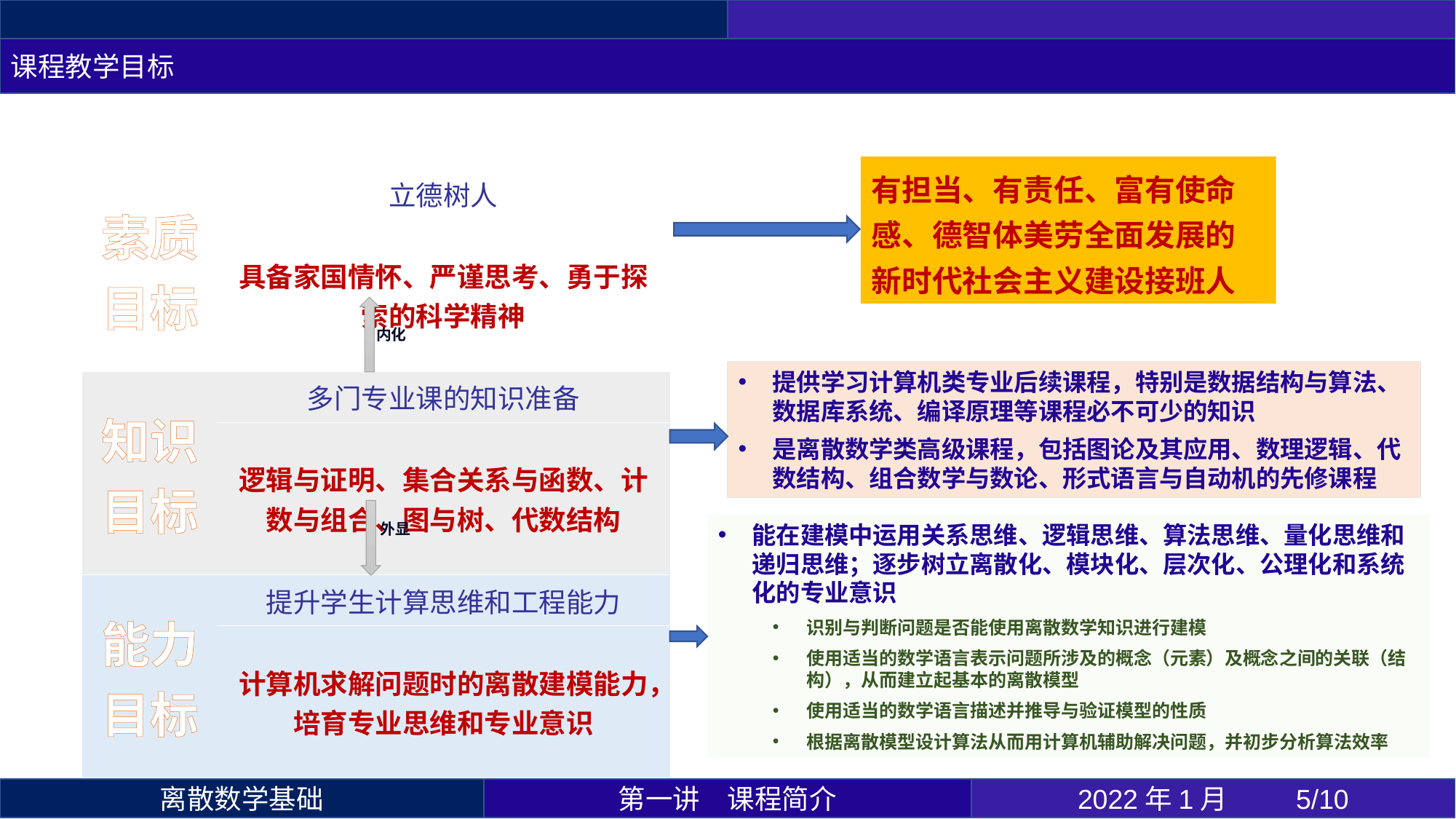

课程教学目标
有担当、有责任、富有使命感、德智体美劳全面发展的新时代社会主义建设接班人
| 素质目标 | 立德树人 |
| --- | --- |
|  | 具备家国情怀、严谨思考、勇于探索的科学精神 |

内化
提供学习计算机类专业后续课程，特别是数据结构与算法、数据库系统、编译原理等课程必不可少的知识
是离散数学类高级课程，包括图论及其应用、数理逻辑、代数结构、组合数学与数论、形式语言与自动机的先修课程
| 知识目标 | 多门专业课的知识准备 |
| --- | --- |
|  | 逻辑与证明、集合关系与函数、计数与组合、图与树、代数结构 |

外显
能在建模中运用关系思维、逻辑思维、算法思维、量化思维和递归思维；逐步树立离散化、模块化、层次化、公理化和系统化的专业意识
识别与判断问题是否能使用离散数学知识进行建模
使用适当的数学语言表示问题所涉及的概念（元素）及概念之间的关联（结构），从而建立起基本的离散模型
使用适当的数学语言描述并推导与验证模型的性质
根据离散模型设计算法从而用计算机辅助解决问题，并初步分析算法效率
| 能力目标 | 提升学生计算思维和工程能力 |
| --- | --- |
|  | 计算机求解问题时的离散建模能力，培育专业思维和专业意识 |

第一讲	课程简介
2022年1月 	5/10
离散数学基础